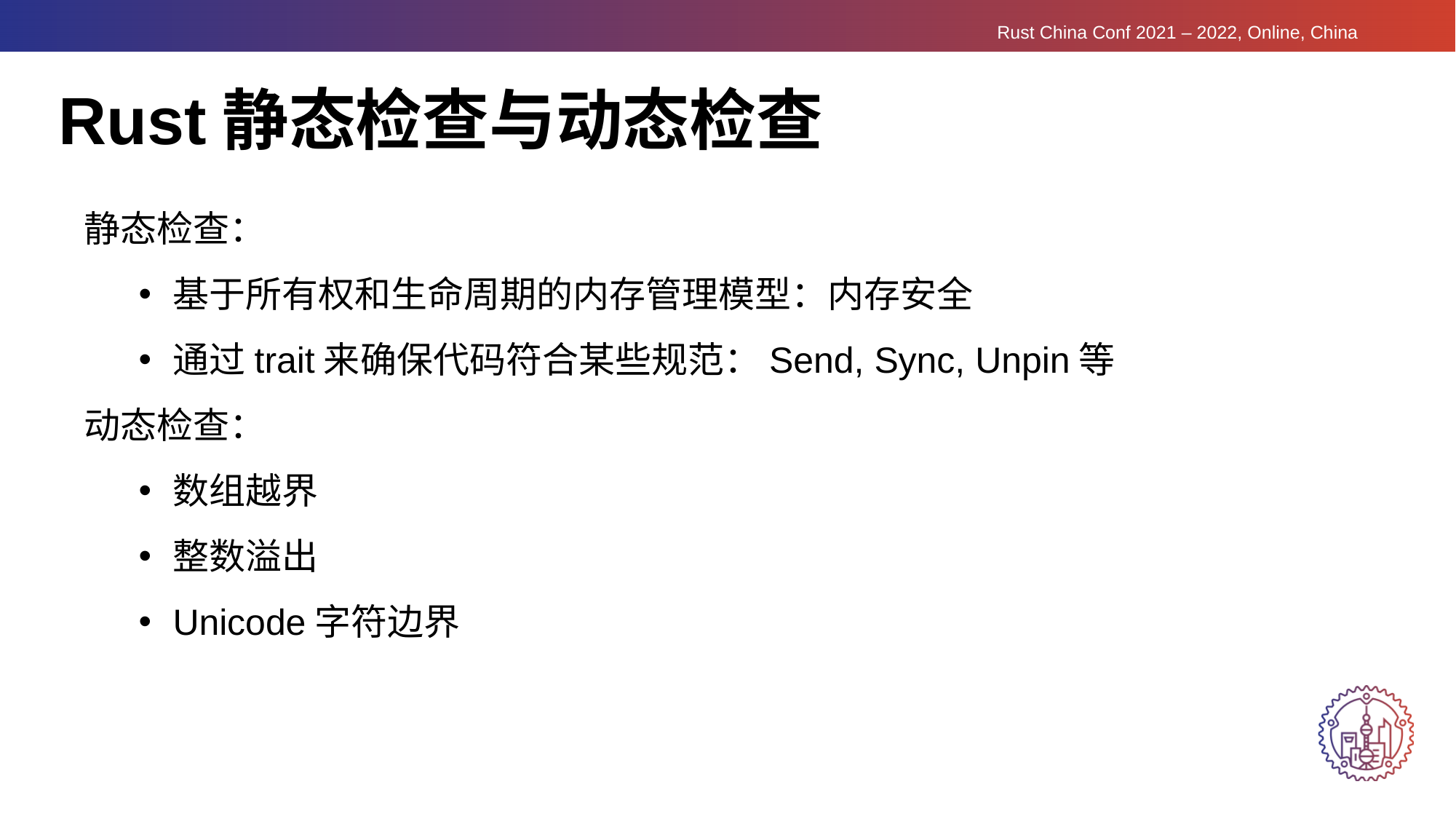

Rust静态检查与动态检查
静态检查：
基于所有权和生命周期的内存管理模型：内存安全
通过trait来确保代码符合某些规范：Send, Sync, Unpin等
动态检查：
数组越界
整数溢出
Unicode字符边界